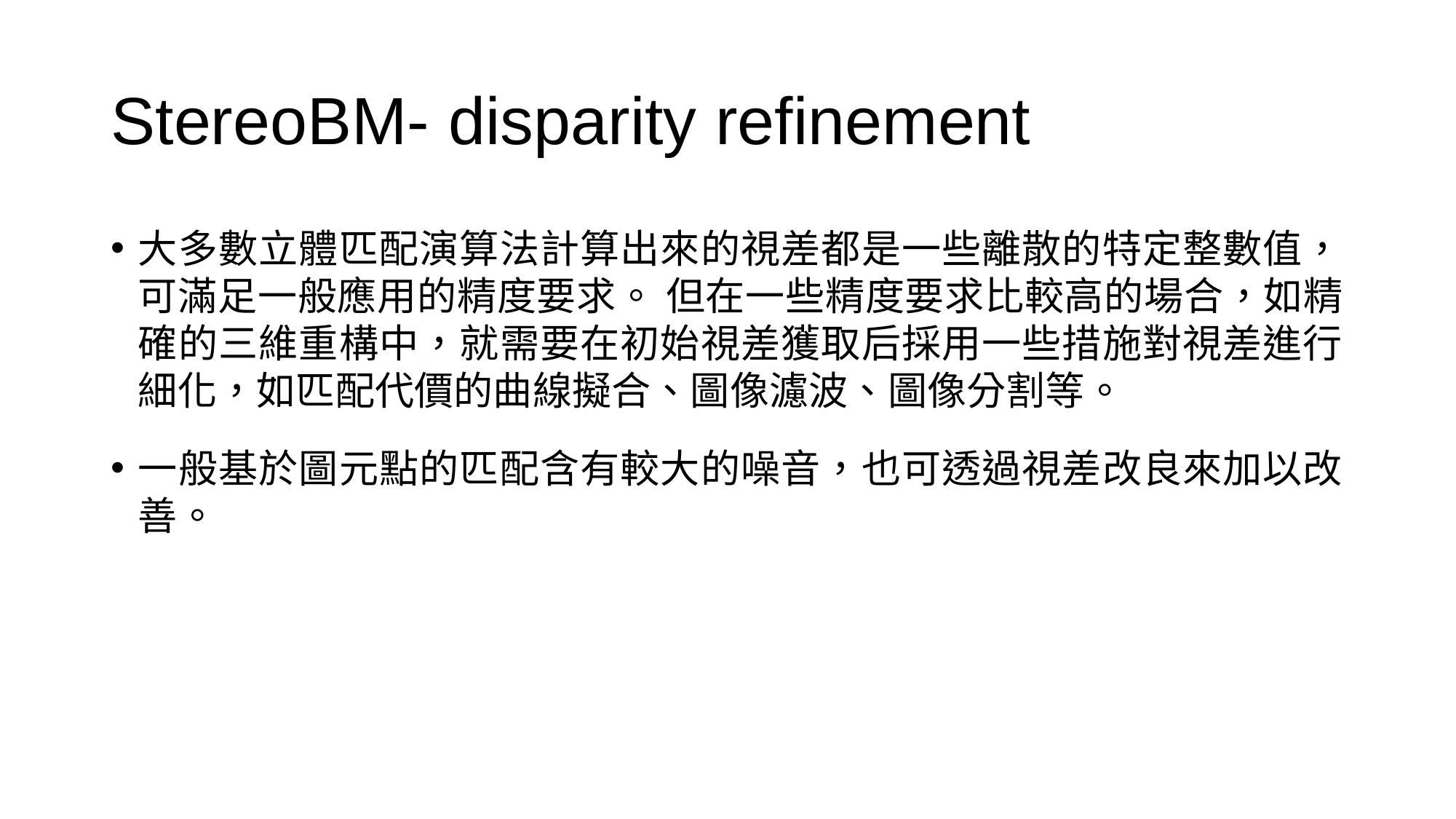

# StereoBM- disparity refinement
大多數立體匹配演算法計算出來的視差都是一些離散的特定整數值，可滿足一般應用的精度要求。 但在一些精度要求比較高的場合，如精確的三維重構中，就需要在初始視差獲取后採用一些措施對視差進行細化，如匹配代價的曲線擬合、圖像濾波、圖像分割等。
一般基於圖元點的匹配含有較大的噪音，也可透過視差改良來加以改善。